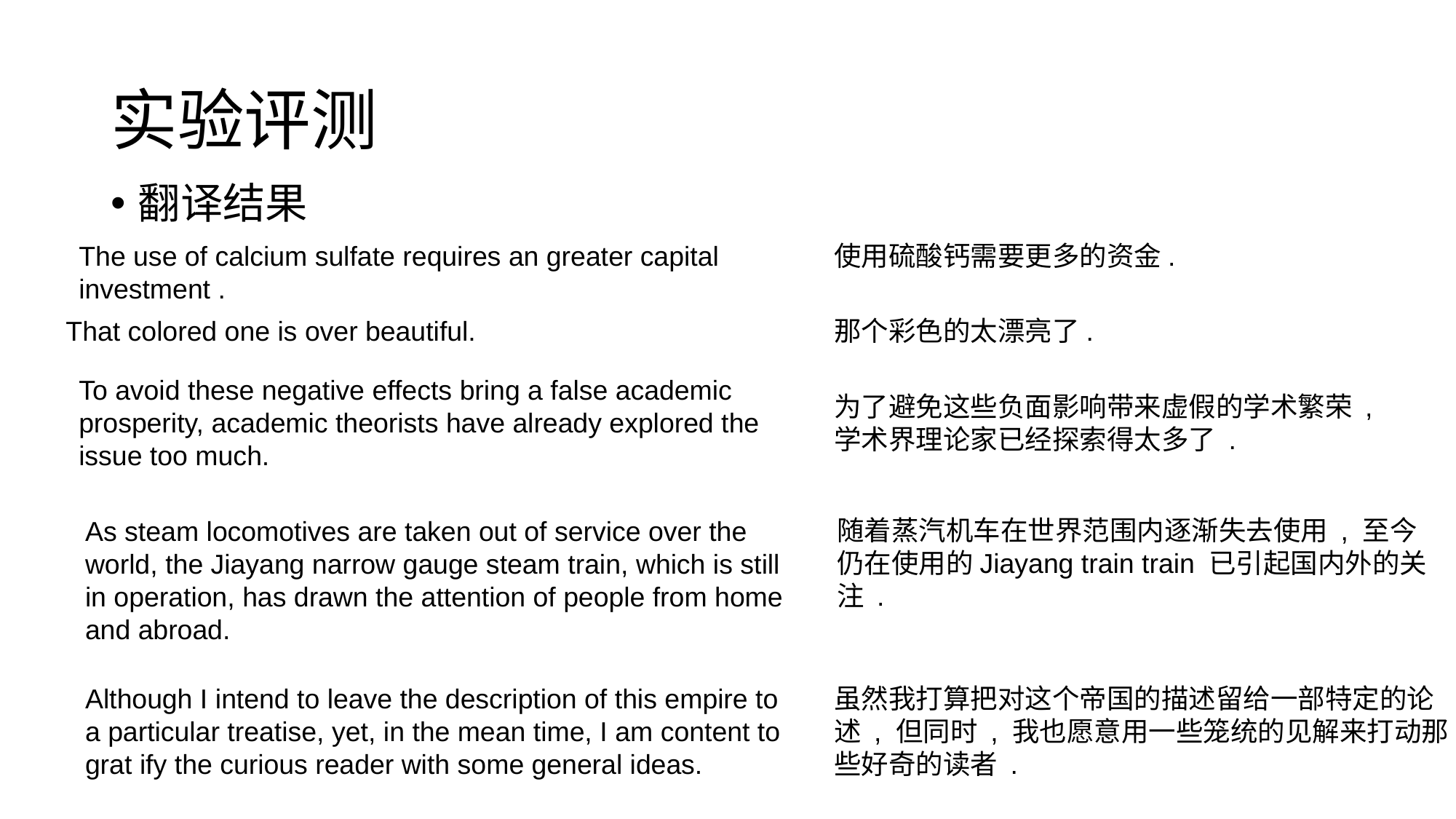

# 实验评测
翻译结果
The use of calcium sulfate requires an greater capital investment .
使用硫酸钙需要更多的资金.
That colored one is over beautiful.
那个彩色的太漂亮了.
To avoid these negative effects bring a false academic prosperity, academic theorists have already explored the issue too much.
为了避免这些负面影响带来虚假的学术繁荣 , 学术界理论家已经探索得太多了 .
随着蒸汽机车在世界范围内逐渐失去使用 , 至今仍在使用的Jiayang train train 已引起国内外的关注 .
As steam locomotives are taken out of service over the world, the Jiayang narrow gauge steam train, which is still in operation, has drawn the attention of people from home and abroad.
Although I intend to leave the description of this empire to a particular treatise, yet, in the mean time, I am content to grat ify the curious reader with some general ideas.
虽然我打算把对这个帝国的描述留给一部特定的论述 , 但同时 , 我也愿意用一些笼统的见解来打动那些好奇的读者 .